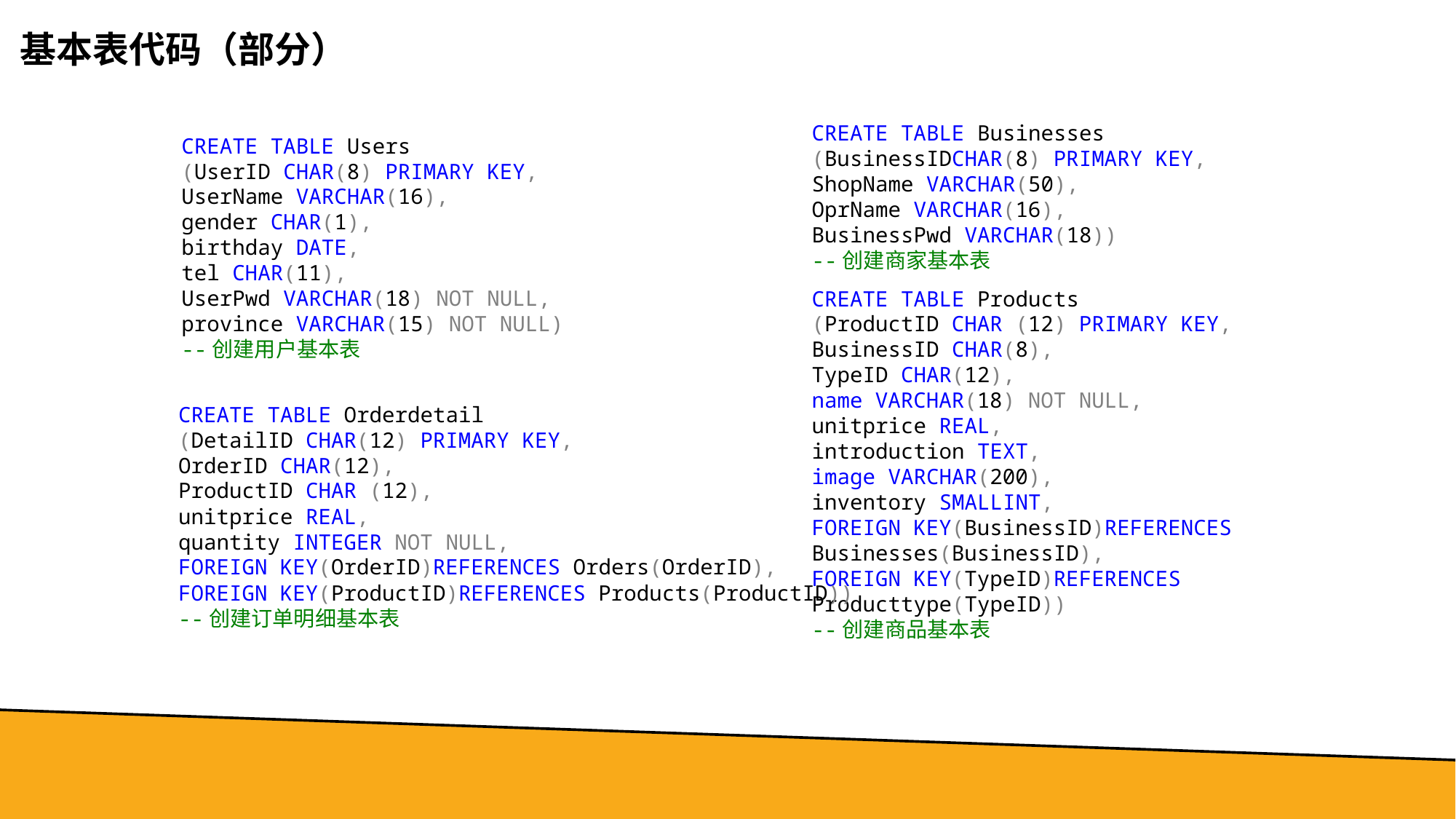

基本表代码（部分）
CREATE TABLE Businesses
(BusinessIDCHAR(8) PRIMARY KEY,
ShopName VARCHAR(50),
OprName VARCHAR(16),
BusinessPwd VARCHAR(18))
--创建商家基本表
CREATE TABLE Users
(UserID CHAR(8) PRIMARY KEY,
UserName VARCHAR(16),
gender CHAR(1),
birthday DATE,
tel CHAR(11),
UserPwd VARCHAR(18) NOT NULL,
province VARCHAR(15) NOT NULL)
--创建用户基本表
CREATE TABLE Products
(ProductID CHAR (12) PRIMARY KEY,
BusinessID CHAR(8),
TypeID CHAR(12),
name VARCHAR(18) NOT NULL,
unitprice REAL,
introduction TEXT,
image VARCHAR(200),
inventory SMALLINT,
FOREIGN KEY(BusinessID)REFERENCES Businesses(BusinessID),
FOREIGN KEY(TypeID)REFERENCES
Producttype(TypeID))
--创建商品基本表
CREATE TABLE Orderdetail
(DetailID CHAR(12) PRIMARY KEY,
OrderID CHAR(12),
ProductID CHAR (12),
unitprice REAL,
quantity INTEGER NOT NULL,
FOREIGN KEY(OrderID)REFERENCES Orders(OrderID),
FOREIGN KEY(ProductID)REFERENCES Products(ProductID))
--创建订单明细基本表